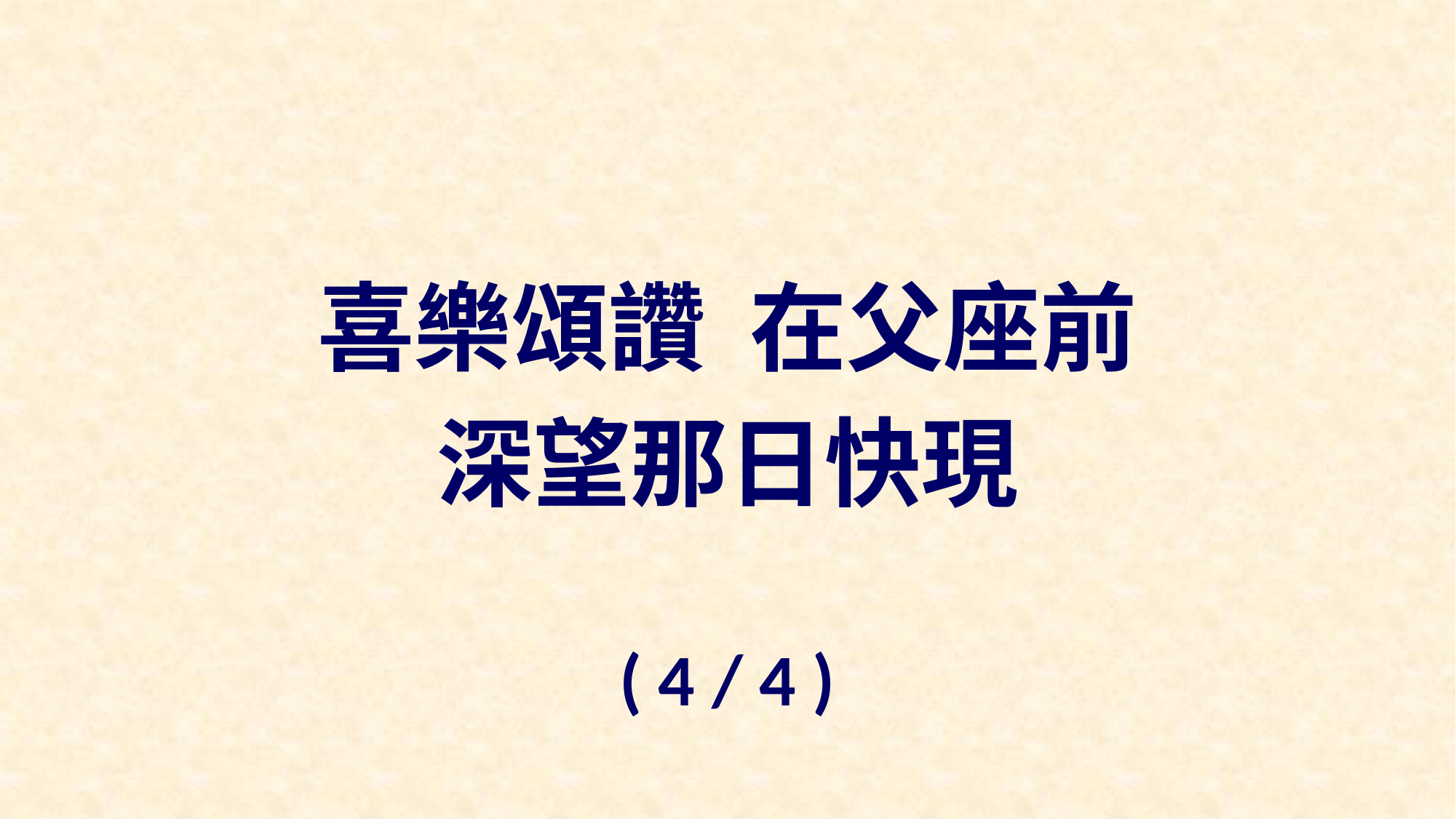

喜樂頌讚  在父座前
深望那日快現
( 4 / 4 )